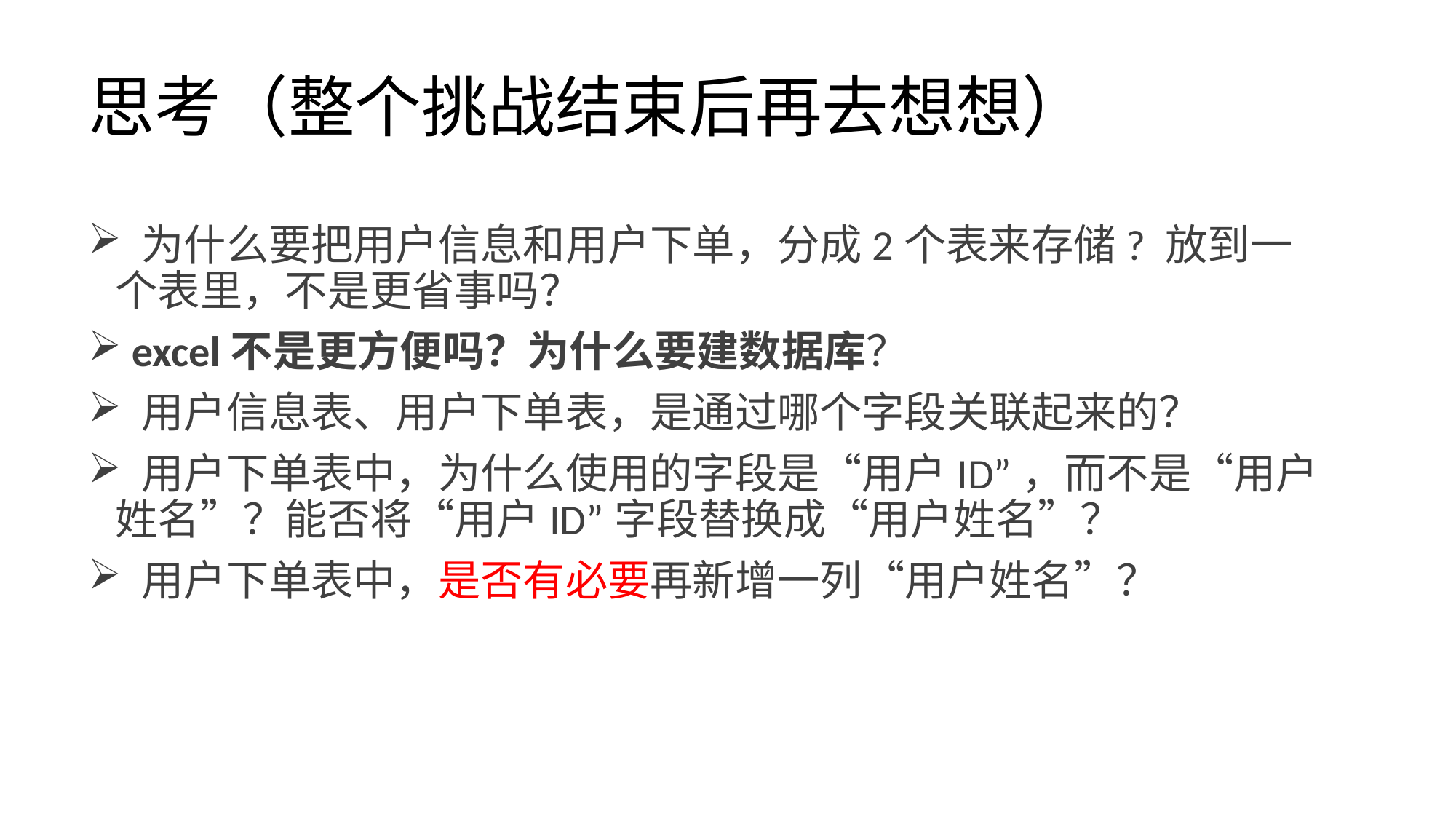

# 思考（整个挑战结束后再去想想）
 为什么要把用户信息和用户下单，分成2个表来存储? 放到一个表里，不是更省事吗？
 excel不是更方便吗？为什么要建数据库？
 用户信息表、用户下单表，是通过哪个字段关联起来的？
 用户下单表中，为什么使用的字段是“用户ID”，而不是“用户姓名”？能否将“用户ID”字段替换成“用户姓名”？
 用户下单表中，是否有必要再新增一列“用户姓名”？